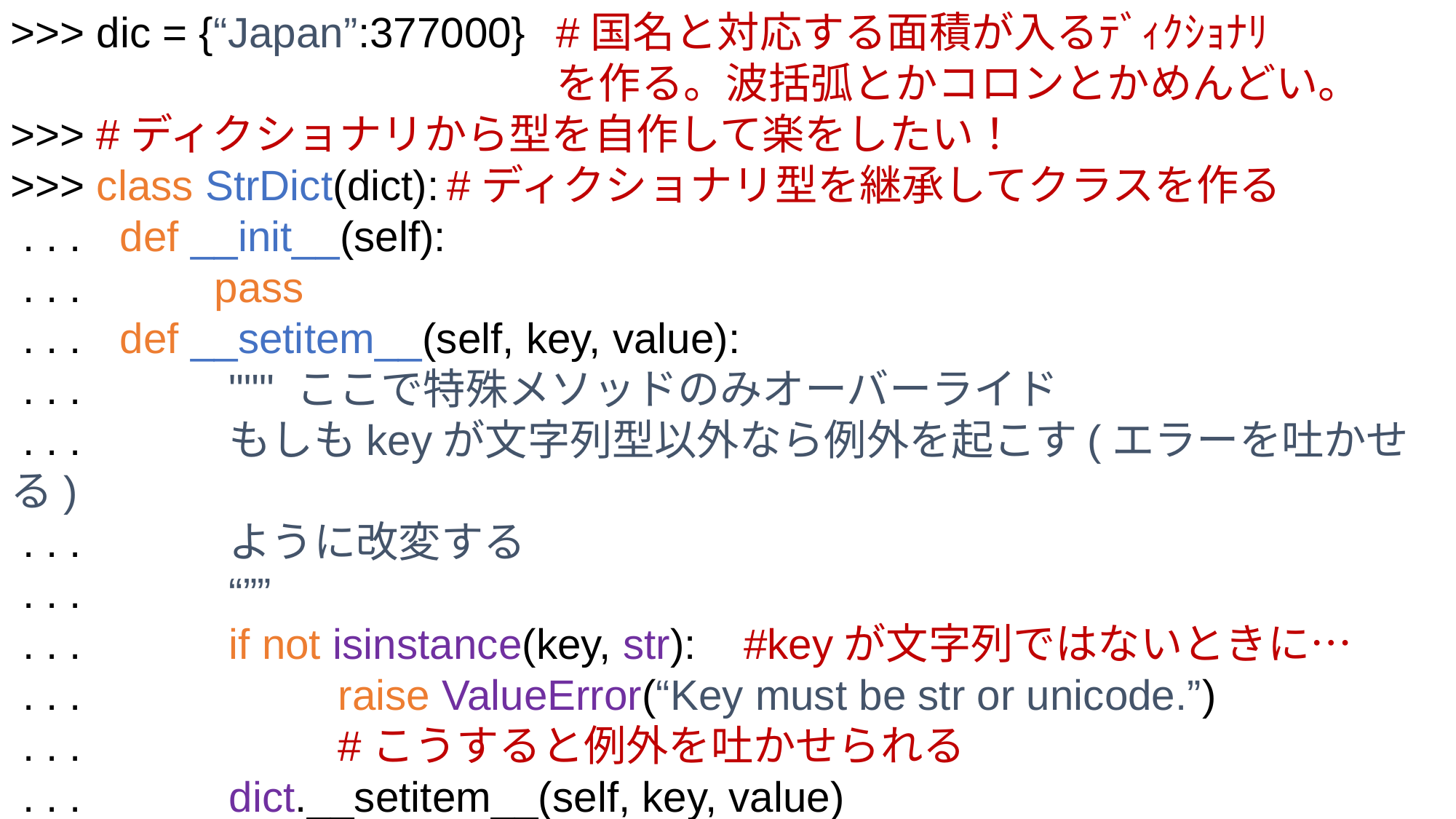

>>> dic = {“Japan”:377000}	#国名と対応する面積が入るﾃﾞｨｸｼｮﾅﾘ							を作る。波括弧とかコロンとかめんどい。
>>> #ディクショナリから型を自作して楽をしたい！
>>> class StrDict(dict):	#ディクショナリ型を継承してクラスを作る
 . . . 	def __init__(self):
 . . . 	        pass
 . . . 	def __setitem__(self, key, value):
 . . . 		""" ここで特殊メソッドのみオーバーライド
 . . . 		もしもkeyが文字列型以外なら例外を起こす(エラーを吐かせる)
 . . . 		ように改変する
 . . . 		“””
 . . . 		if not isinstance(key, str):    #keyが文字列ではないときに…
 . . . 			raise ValueError(“Key must be str or unicode.”)
 . . . 			#こうすると例外を吐かせられる
 . . . 		dict.__setitem__(self, key, value)
 . . . 		#親クラスの特殊メソッドを呼び出し、keyとvalueをここで設定